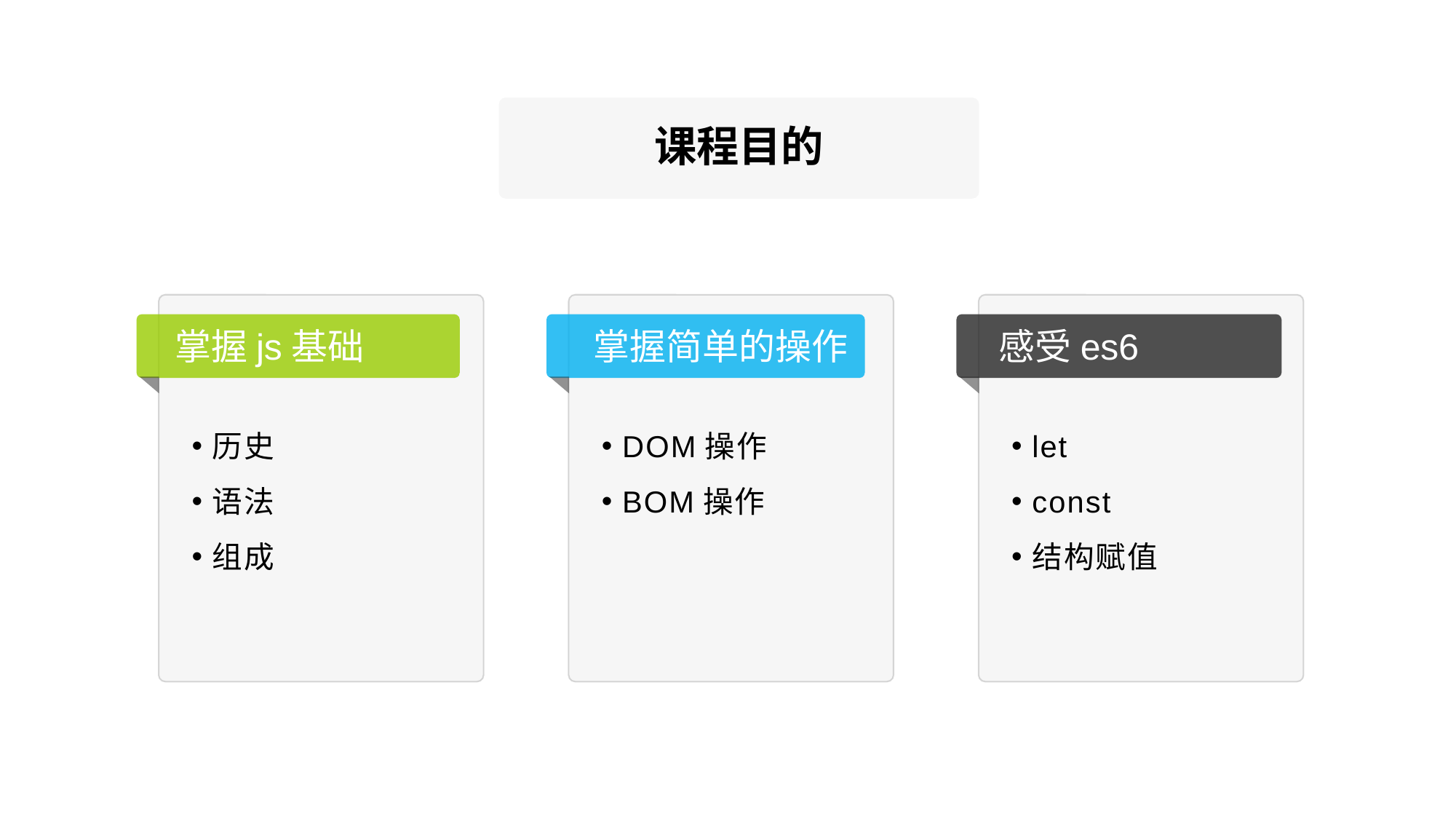

课程目的

掌握js基础
掌握简单的操作
感受es6

历史
语法
组成
DOM操作
BOM操作
let
const
结构赋值